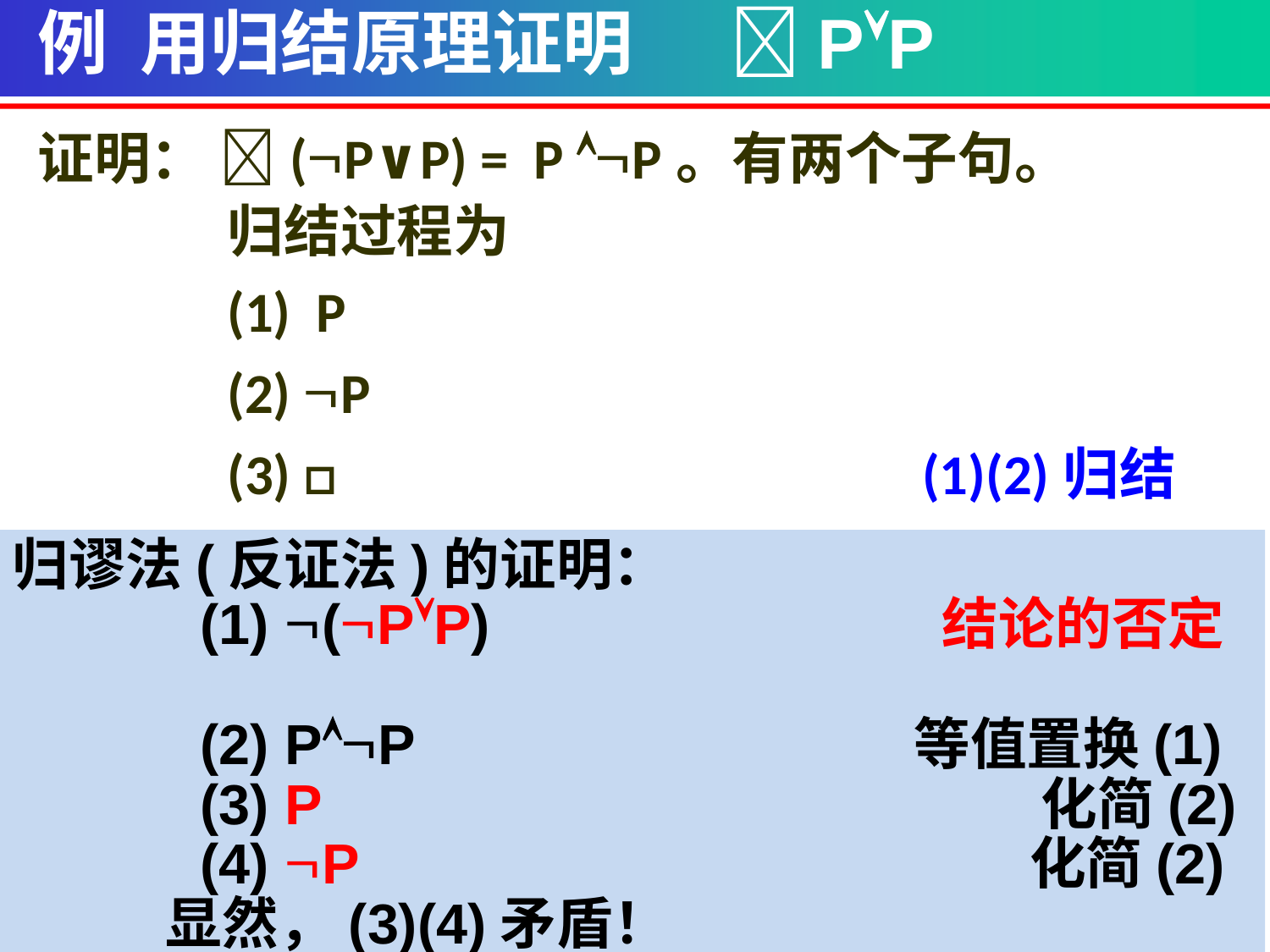

例  用归结原理证明      ¬P∨P
证明： ¬(¬P∨P) =  P ∧¬P。有两个子句。

归结过程为
(1)  P
(2) ¬P
(3) □                                              (1)(2)归结
归谬法(反证法)的证明：
            (1) ¬(¬P∨P)                            结论的否定
            (2) P∧¬P                               等值置换(1)
            (3) P                                             化简(2)
            (4) ¬P                                          化简(2)
           显然，(3)(4)矛盾！
9/50